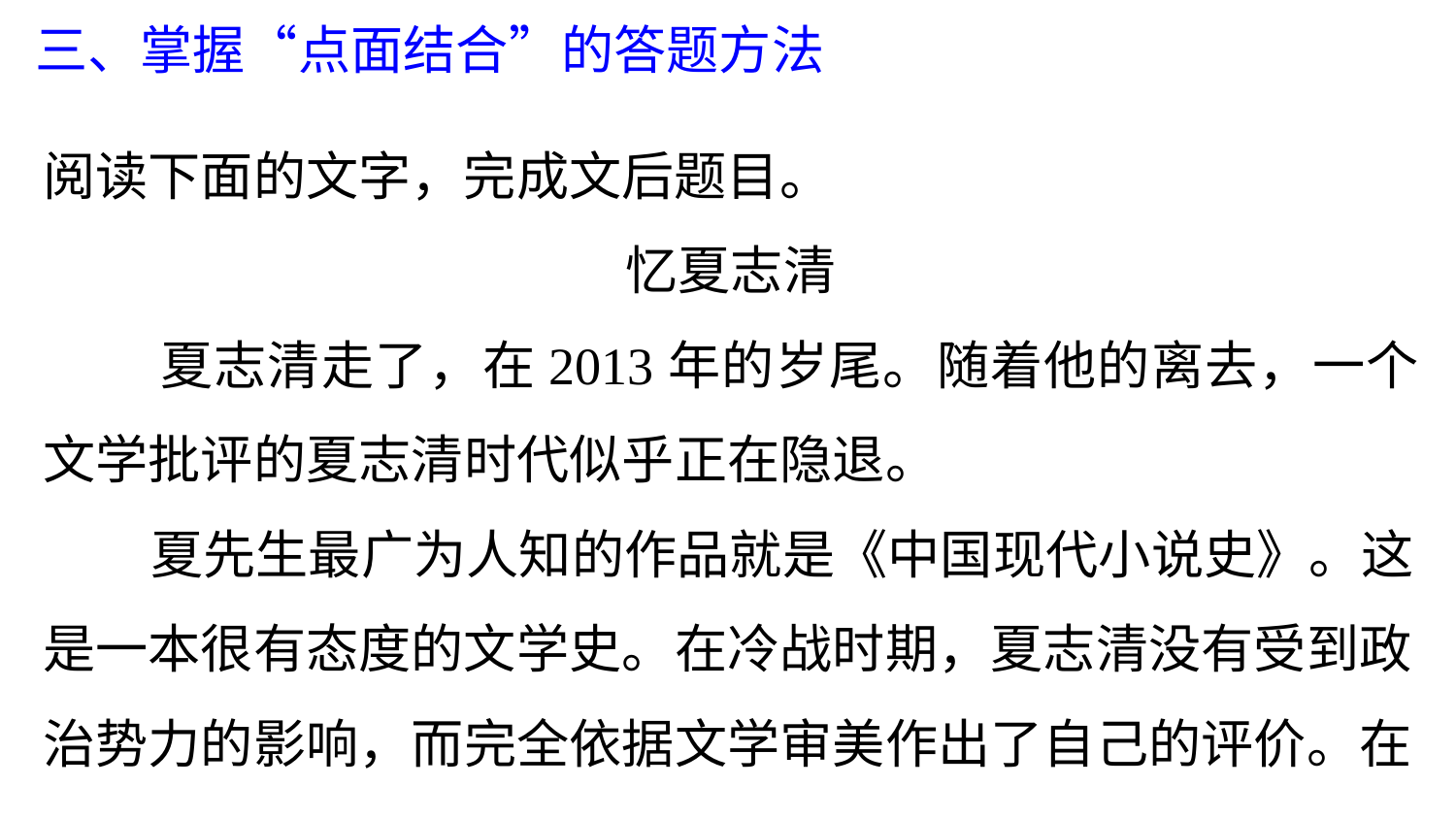

三、掌握“点面结合”的答题方法
阅读下面的文字，完成文后题目。
忆夏志清
        夏志清走了，在2013年的岁尾。随着他的离去，一个文学批评的夏志清时代似乎正在隐退。
        夏先生最广为人知的作品就是《中国现代小说史》。这是一本很有态度的文学史。在冷战时期，夏志清没有受到政治势力的影响，而完全依据文学审美作出了自己的评价。在